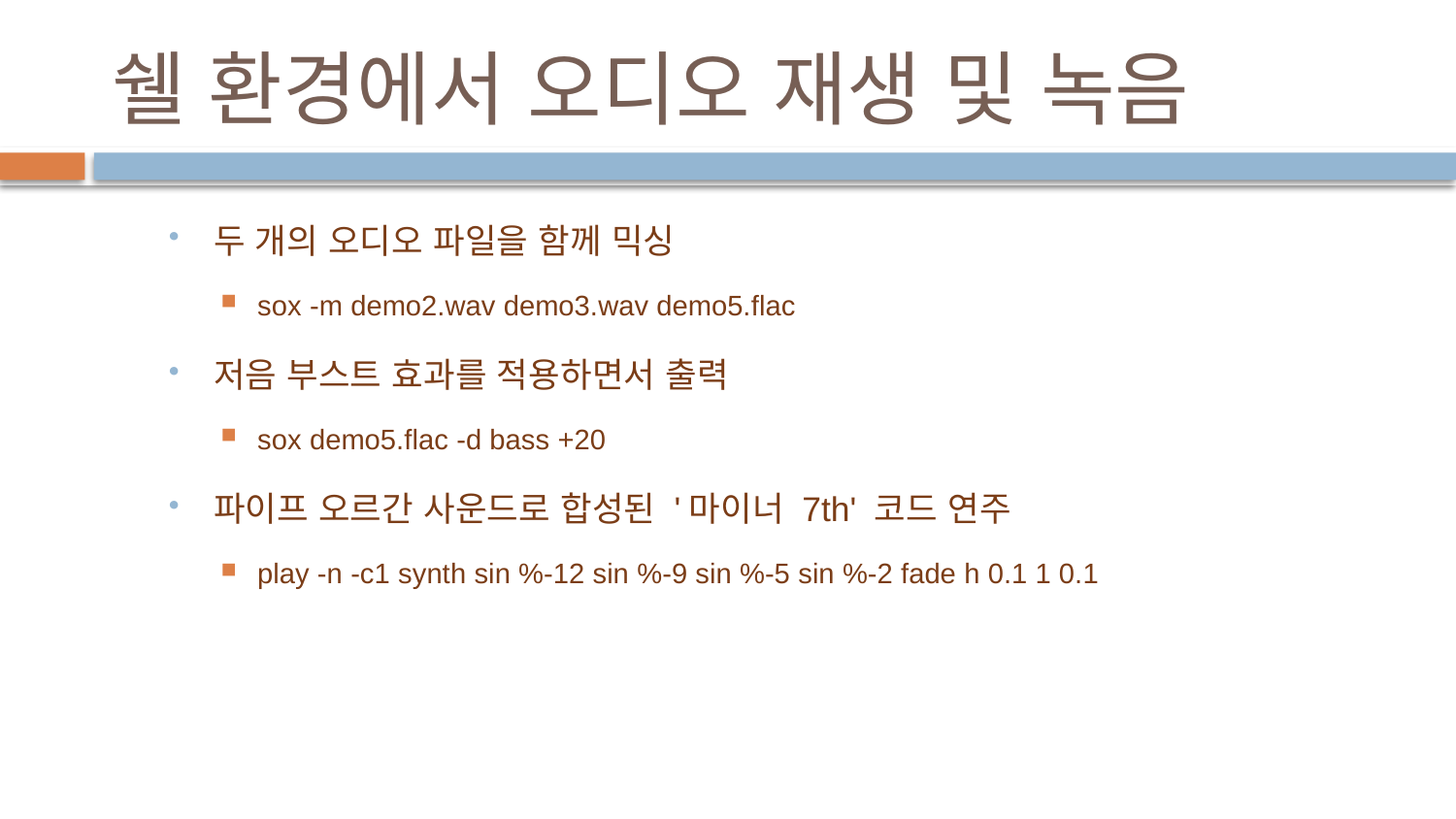

# 쉘 환경에서 오디오 재생 및 녹음
두 개의 오디오 파일을 함께 믹싱
sox -m demo2.wav demo3.wav demo5.flac
저음 부스트 효과를 적용하면서 출력
sox demo5.flac -d bass +20
파이프 오르간 사운드로 합성된 '마이너 7th' 코드 연주
play -n -c1 synth sin %-12 sin %-9 sin %-5 sin %-2 fade h 0.1 1 0.1